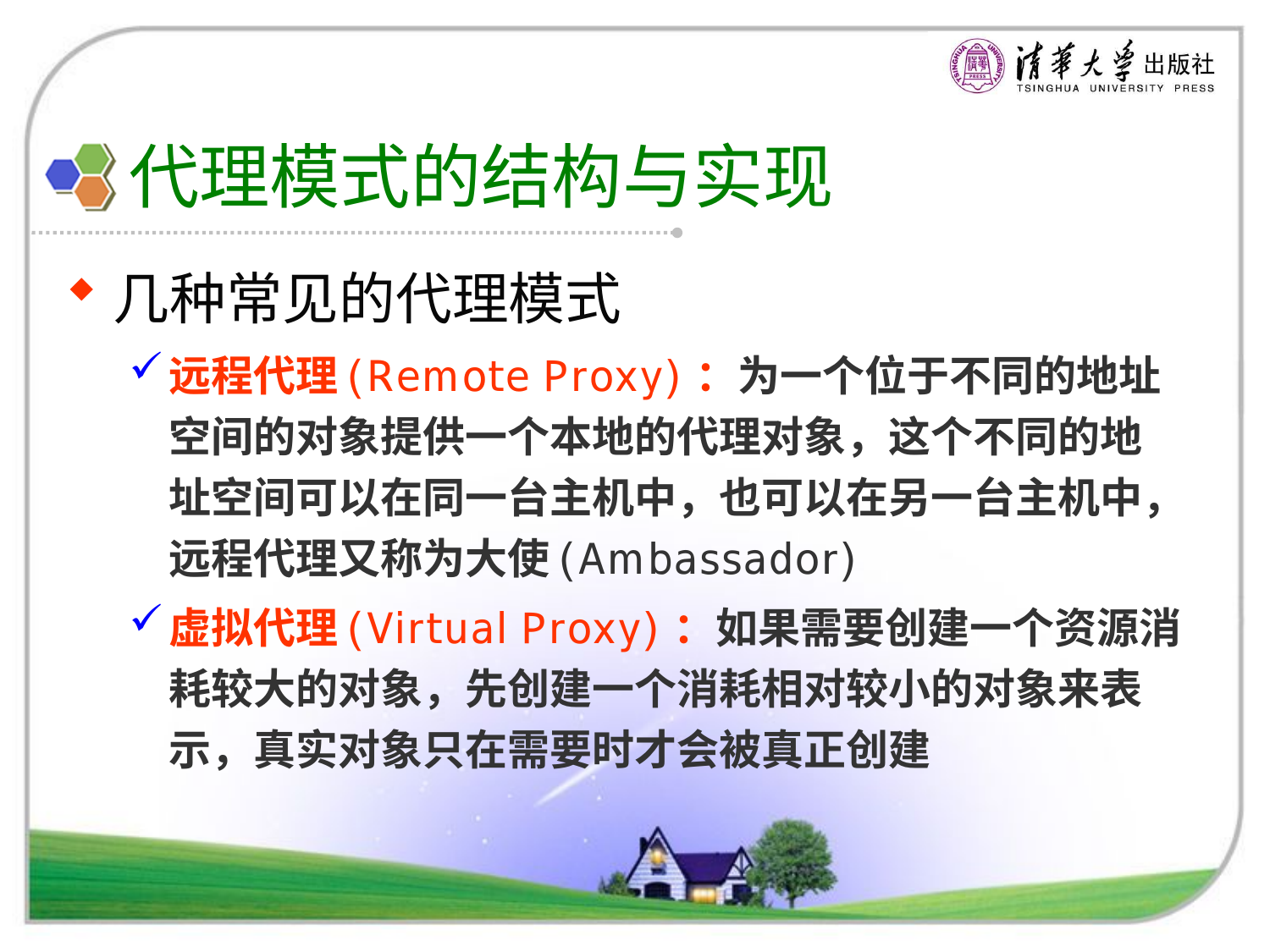

# 代理模式的结构与实现
几种常见的代理模式
远程代理(Remote Proxy)：为一个位于不同的地址空间的对象提供一个本地的代理对象，这个不同的地址空间可以在同一台主机中，也可以在另一台主机中，远程代理又称为大使(Ambassador)
虚拟代理(Virtual Proxy)：如果需要创建一个资源消耗较大的对象，先创建一个消耗相对较小的对象来表示，真实对象只在需要时才会被真正创建